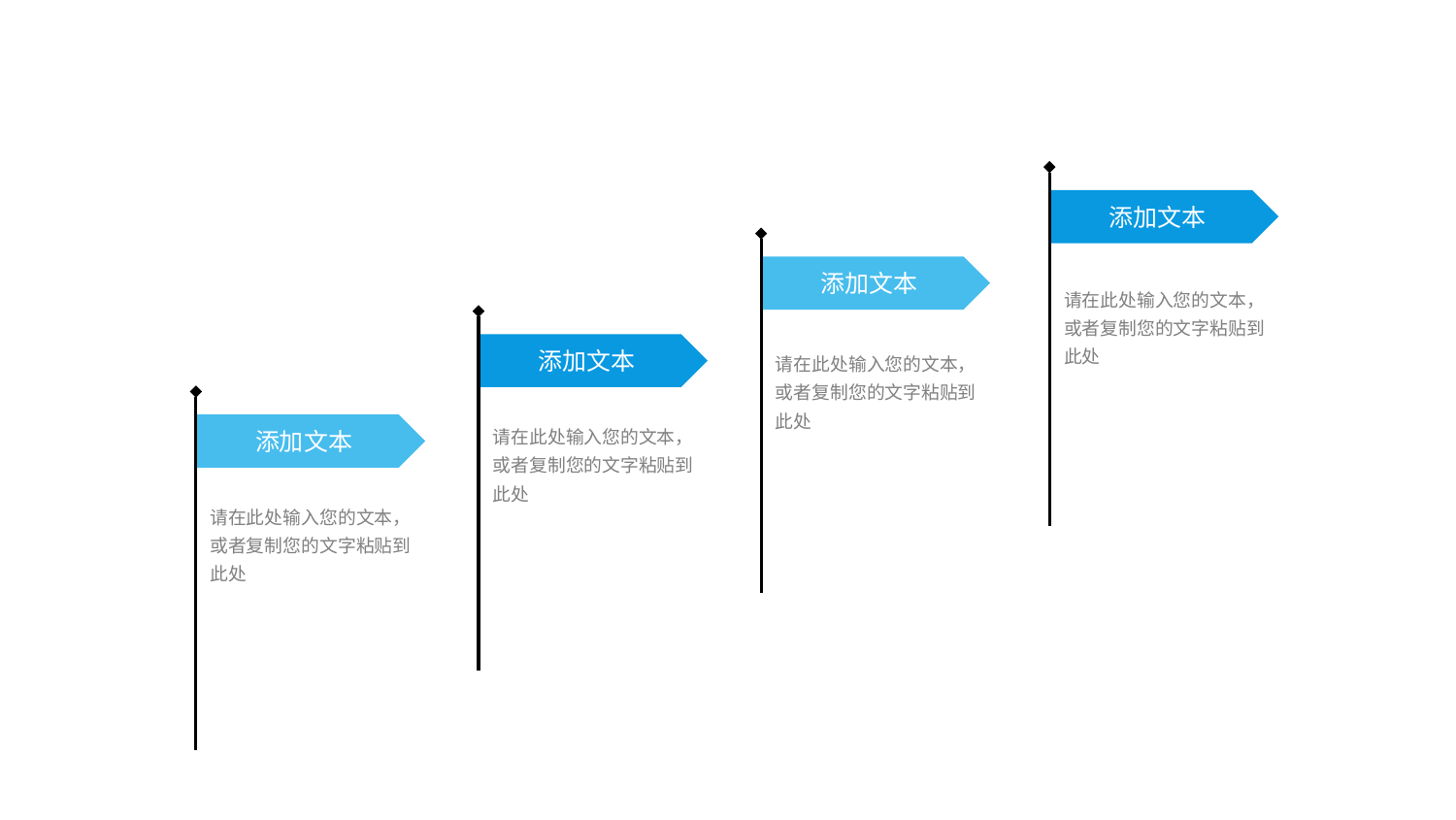

添加文本
添加文本
请在此处输入您的文本，或者复制您的文字粘贴到此处
添加文本
请在此处输入您的文本，或者复制您的文字粘贴到此处
添加文本
请在此处输入您的文本，或者复制您的文字粘贴到此处
请在此处输入您的文本，或者复制您的文字粘贴到此处